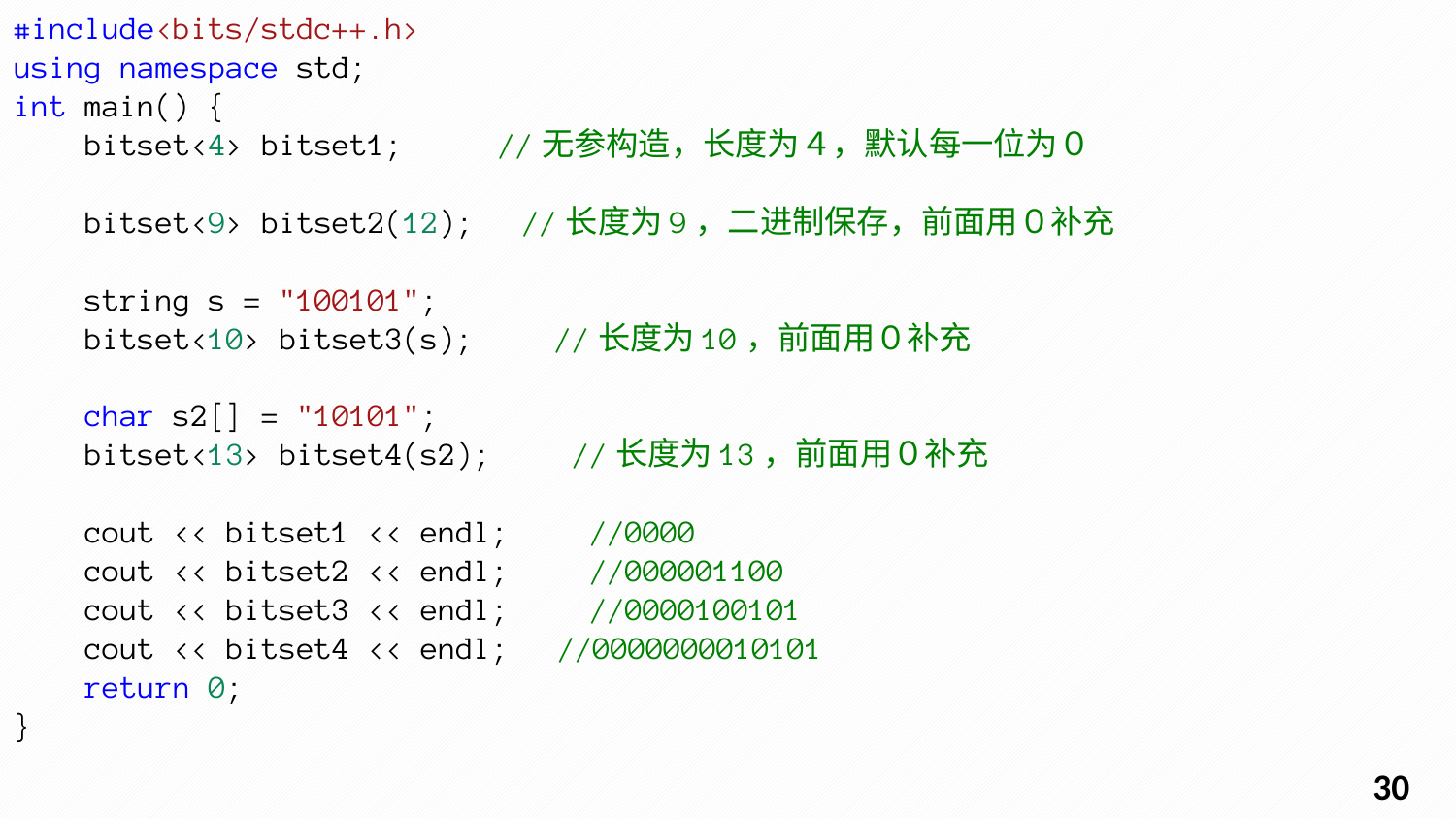

#include<bits/stdc++.h>
using namespace std;
int main() {
    bitset<4> bitset1;　　  //无参构造，长度为４，默认每一位为０

    bitset<9> bitset2(12);　//长度为9，二进制保存，前面用０补充

    string s = "100101";
    bitset<10> bitset3(s);　　//长度为10，前面用０补充

    char s2[] = "10101";
    bitset<13> bitset4(s2);　　//长度为13，前面用０补充

    cout << bitset1 << endl;　　//0000
    cout << bitset2 << endl;　　//000001100
    cout << bitset3 << endl;　　//0000100101
    cout << bitset4 << endl;　//0000000010101
    return 0;
}
30